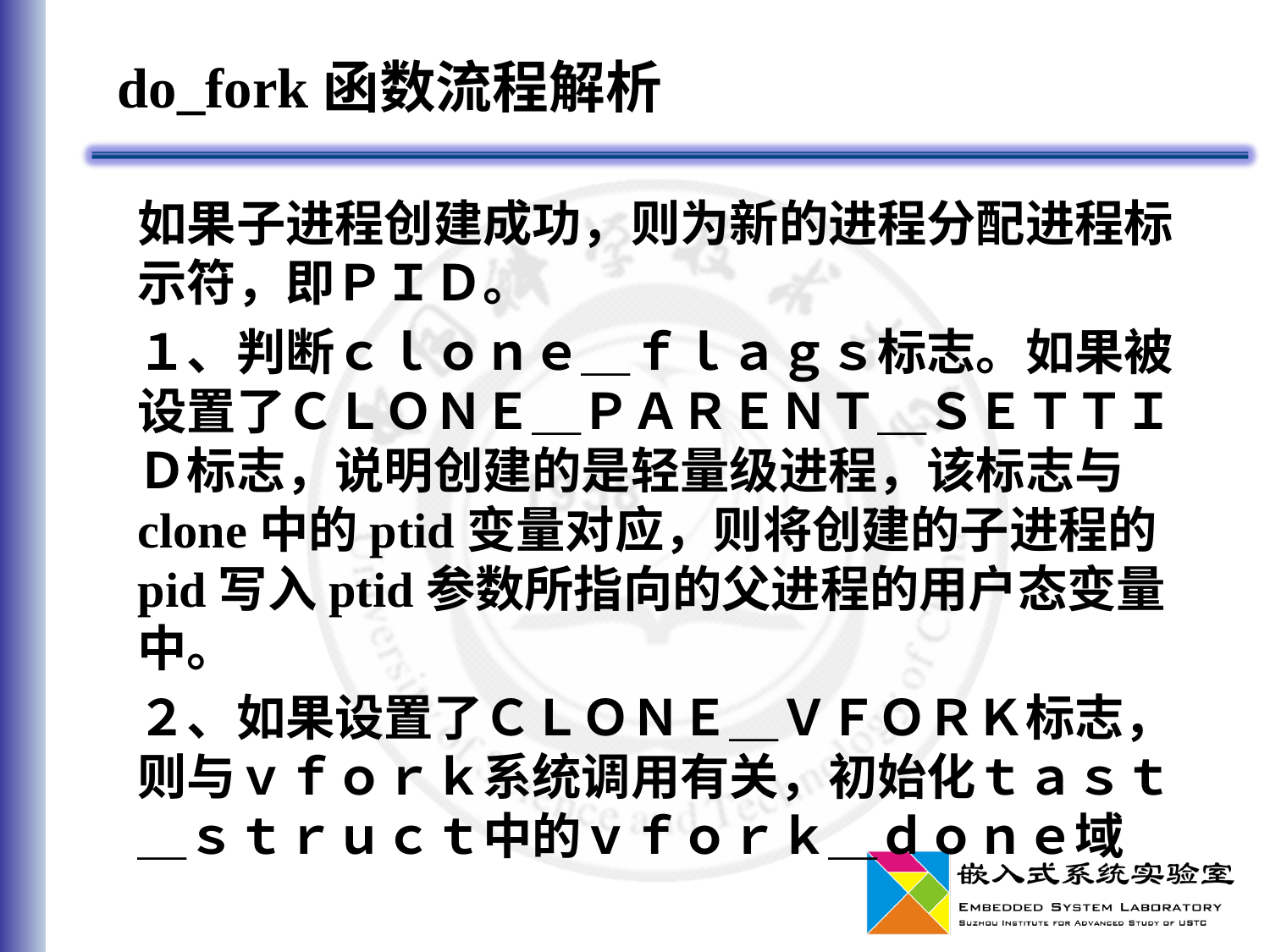

# do_fork函数流程解析
如果子进程创建成功，则为新的进程分配进程标示符，即ＰＩＤ。
１、判断ｃｌｏｎｅ＿ｆｌａｇｓ标志。如果被设置了ＣＬＯＮＥ＿ＰＡＲＥＮＴ＿ＳＥＴＴＩＤ标志，说明创建的是轻量级进程，该标志与clone中的ptid变量对应，则将创建的子进程的pid写入ptid参数所指向的父进程的用户态变量中。
２、如果设置了ＣＬＯＮＥ＿ＶＦＯＲＫ标志，则与ｖｆｏｒｋ系统调用有关，初始化ｔａｓｔ＿ｓｔｒｕｃｔ中的ｖｆｏｒｋ＿ｄｏｎｅ域